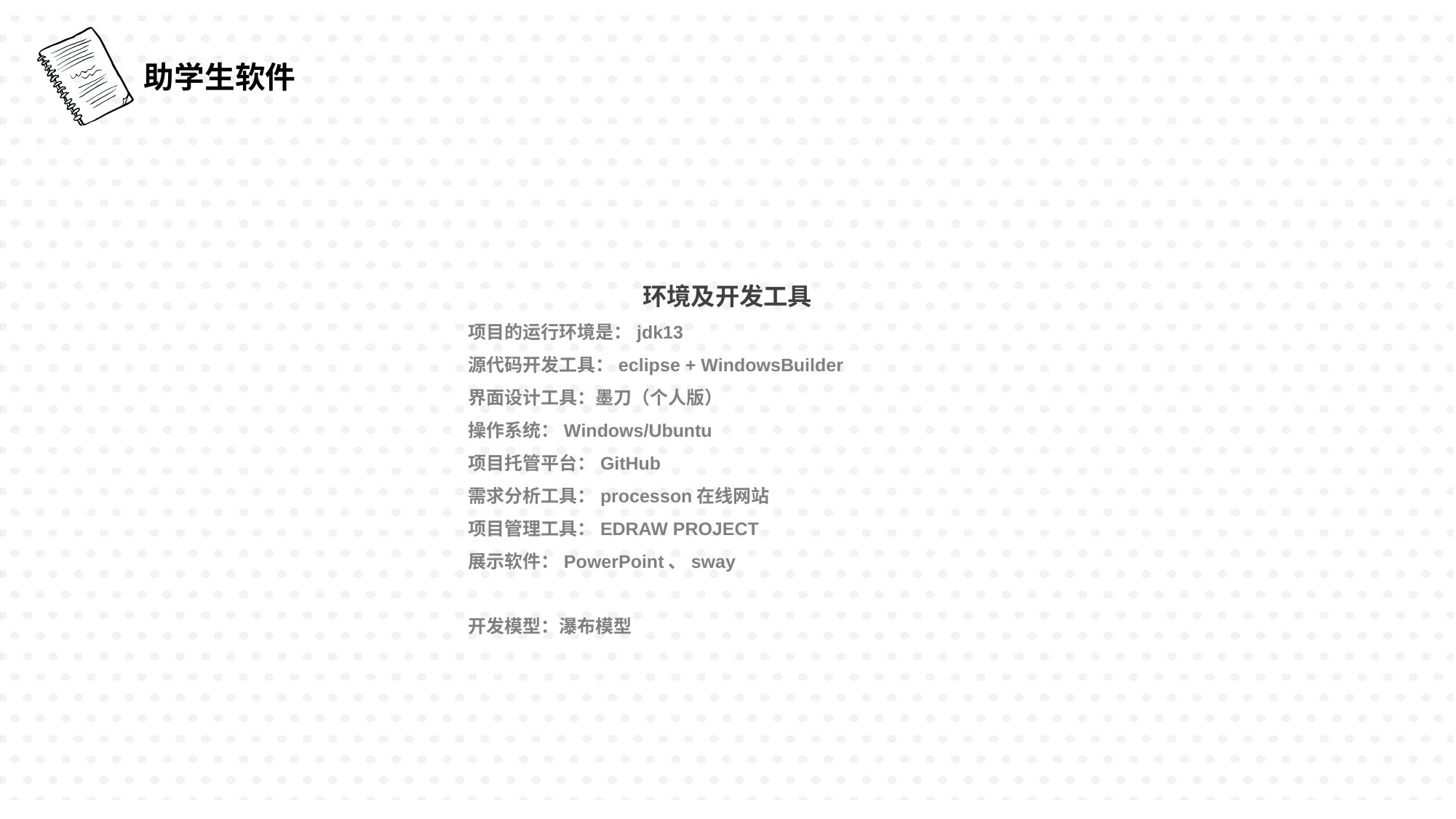

环境及开发工具
项目的运行环境是：jdk13
源代码开发工具：eclipse + WindowsBuilder
界面设计工具：墨刀（个人版）
操作系统：Windows/Ubuntu
项目托管平台：GitHub
需求分析工具：processon在线网站
项目管理工具：EDRAW PROJECT
展示软件：PowerPoint、sway

开发模型：瀑布模型